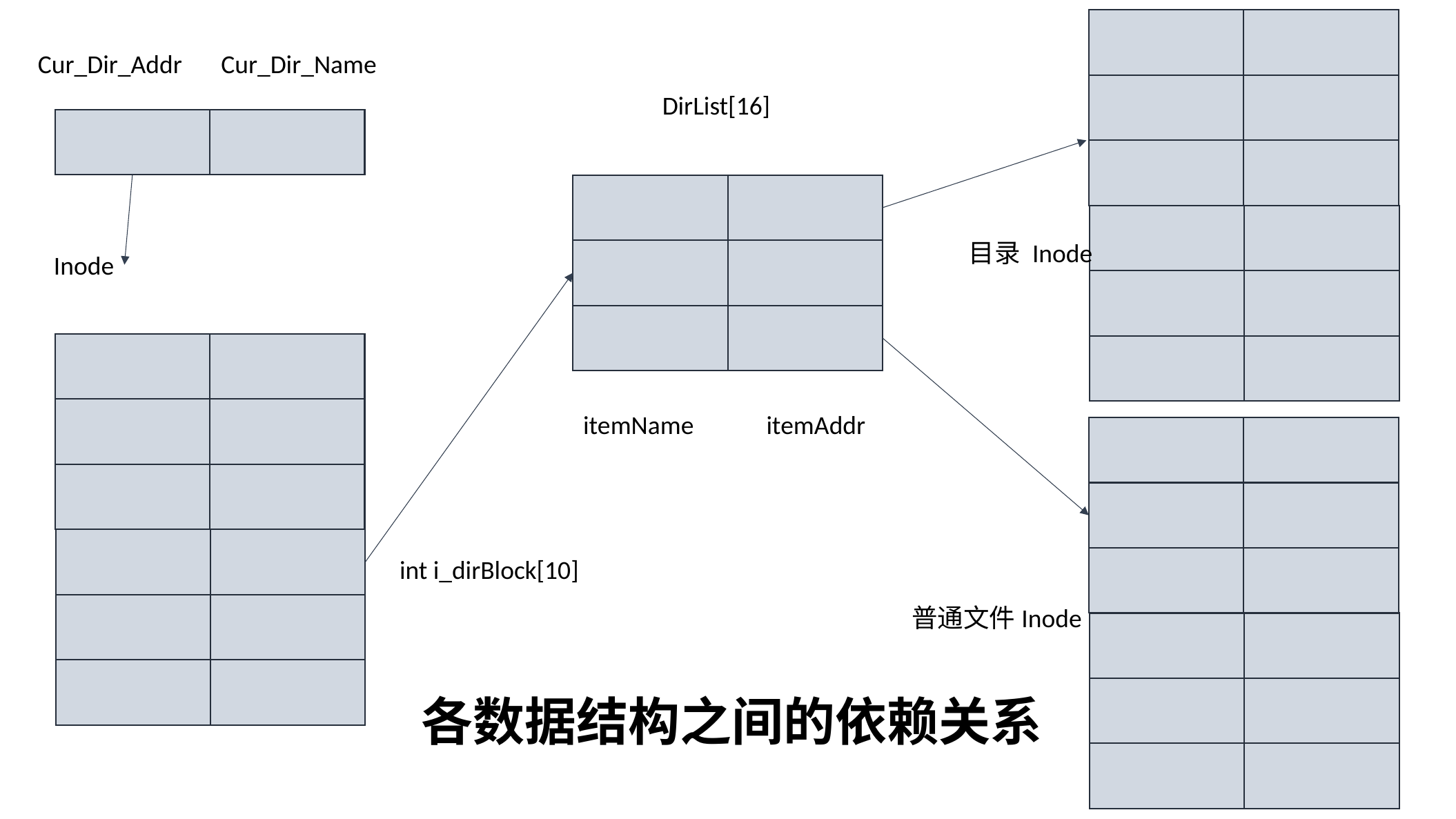

Cur_Dir_Addr
Cur_Dir_Name

DirList[16]

目录 Inode

Inode

itemName
itemAddr

int i_dirBlock[10]

普通文件Inode

各数据结构之间的依赖关系